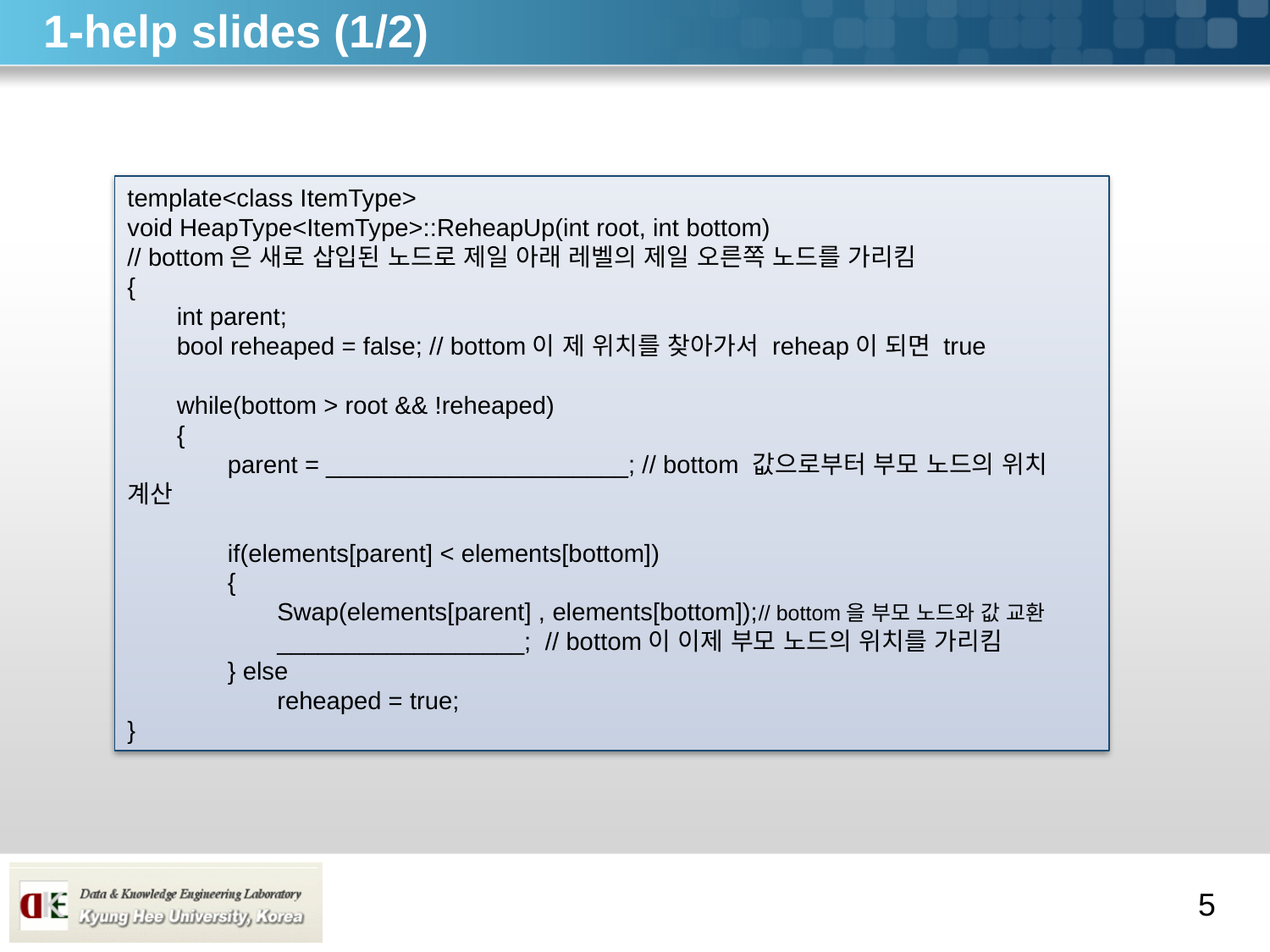

# 1-help slides (1/2)
template<class ItemType>
void HeapType<ItemType>::ReheapUp(int root, int bottom)
// bottom은 새로 삽입된 노드로 제일 아래 레벨의 제일 오른쪽 노드를 가리킴
{
	int parent;
	bool reheaped = false; // bottom이 제 위치를 찾아가서 reheap이 되면 true

	while(bottom > root && !reheaped)
	{
		parent = ______________________; // bottom 값으로부터 부모 노드의 위치 계산

		if(elements[parent] < elements[bottom])
		{
			Swap(elements[parent] , elements[bottom]);// bottom을 부모 노드와 값 교환
			__________________;  // bottom이 이제 부모 노드의 위치를 가리킴
		} else
			reheaped = true;
}